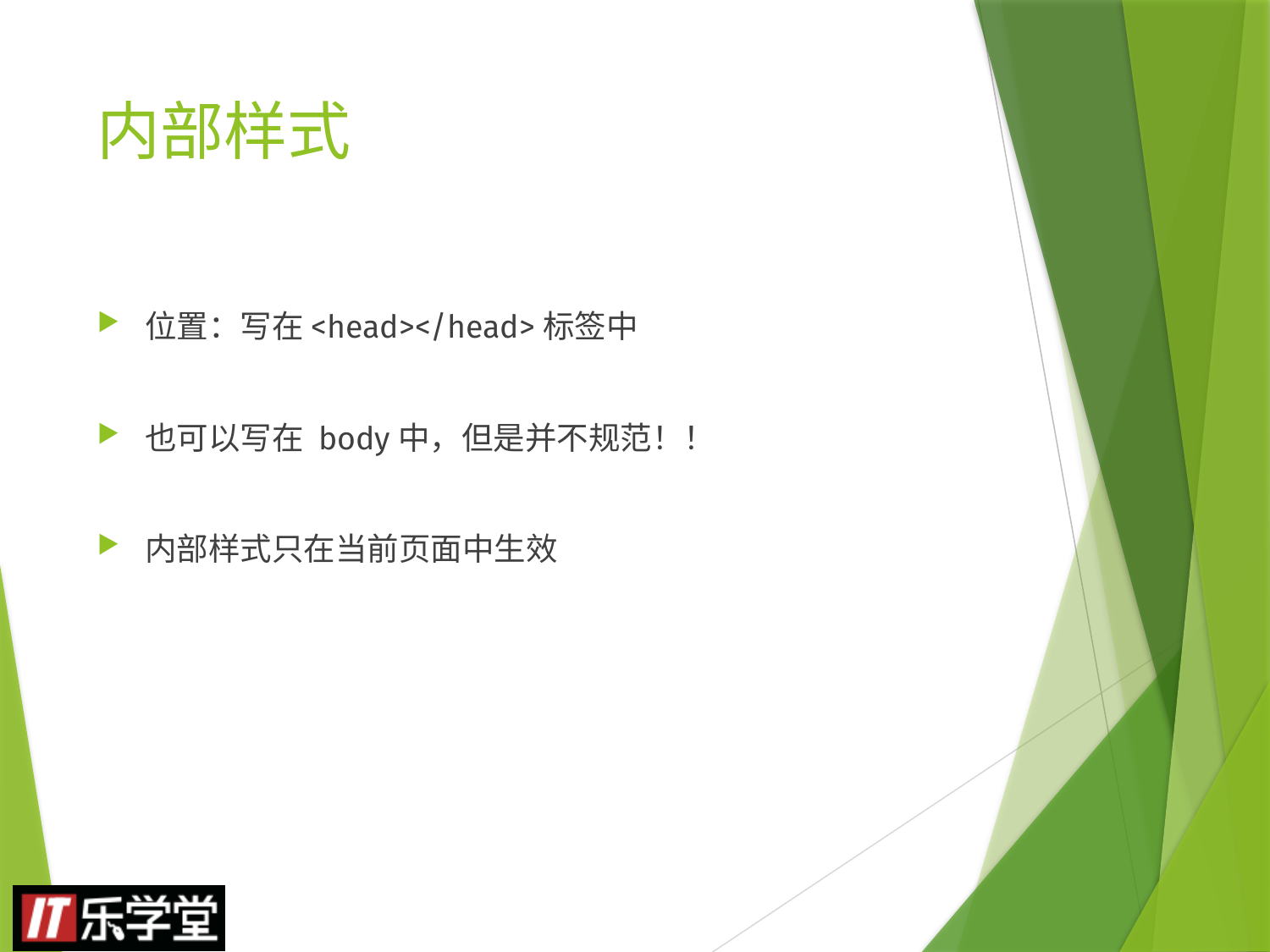

# 内部样式
位置：写在<head></head>标签中

也可以写在 body中，但是并不规范！！

内部样式只在当前页面中生效